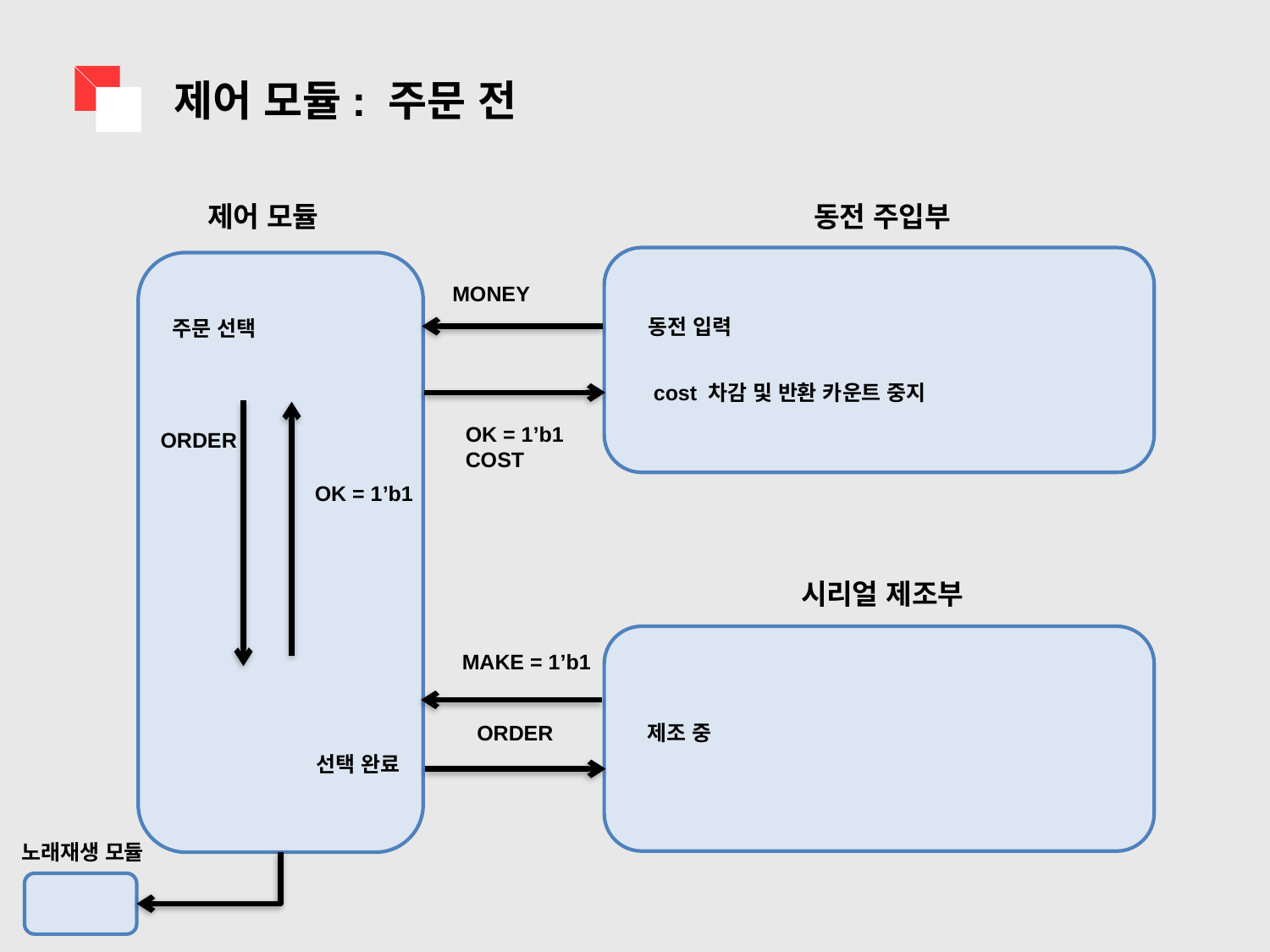

제어 모듈: 주문 전

제어 모듈

동전 주입부

MONEY
주문 선택
동전 입력
cost 차감 및 반환 카운트 중지
OK = 1’b1
COST
ORDER
OK = 1’b1

시리얼 제조부

MAKE = 1’b1
ORDER
제조 중
선택 완료
노래재생 모듈